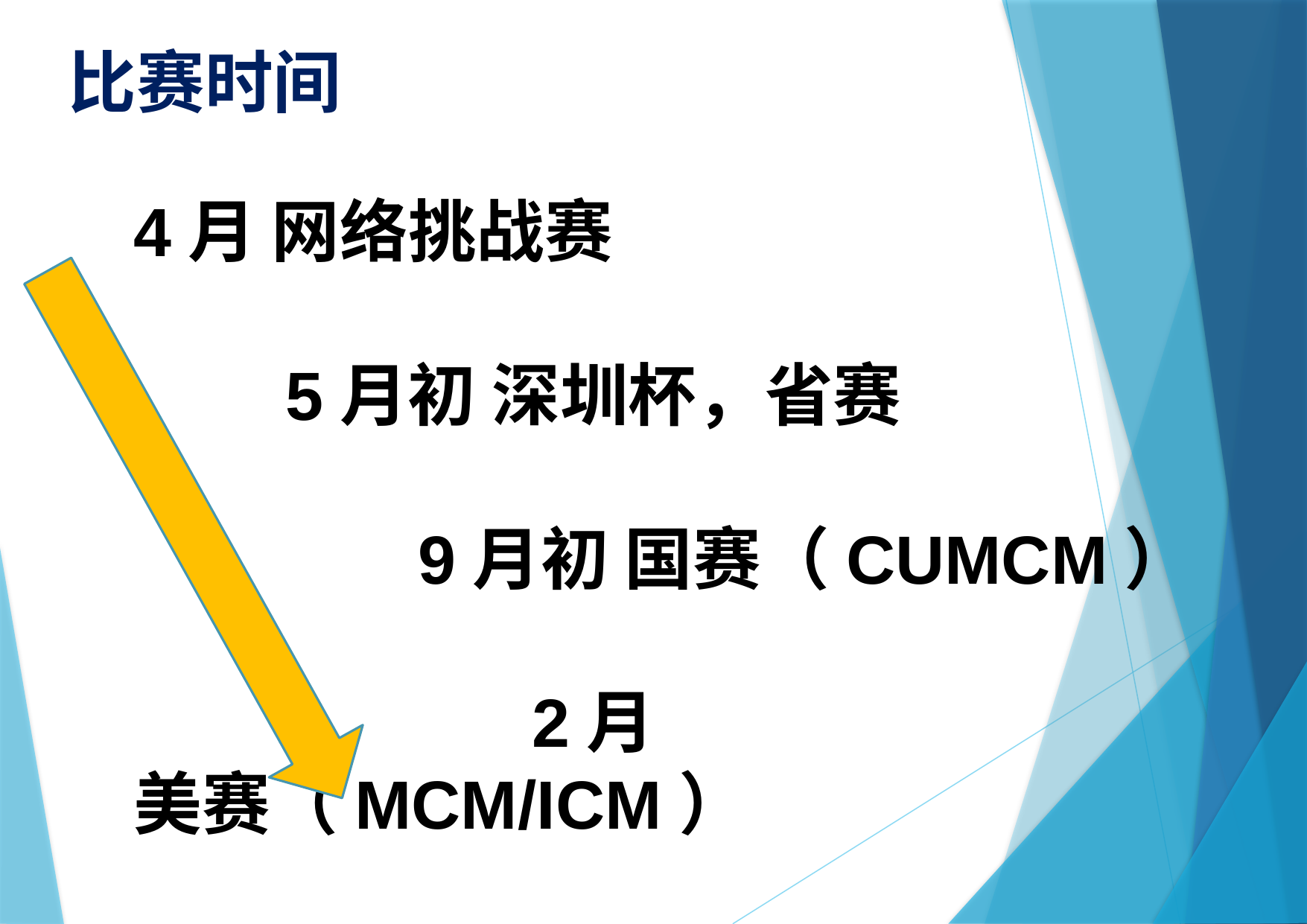

比赛时间
4月 网络挑战赛

        5月初 深圳杯，省赛

               9月初 国赛（CUMCM）

                     2月 美赛（MCM/ICM）